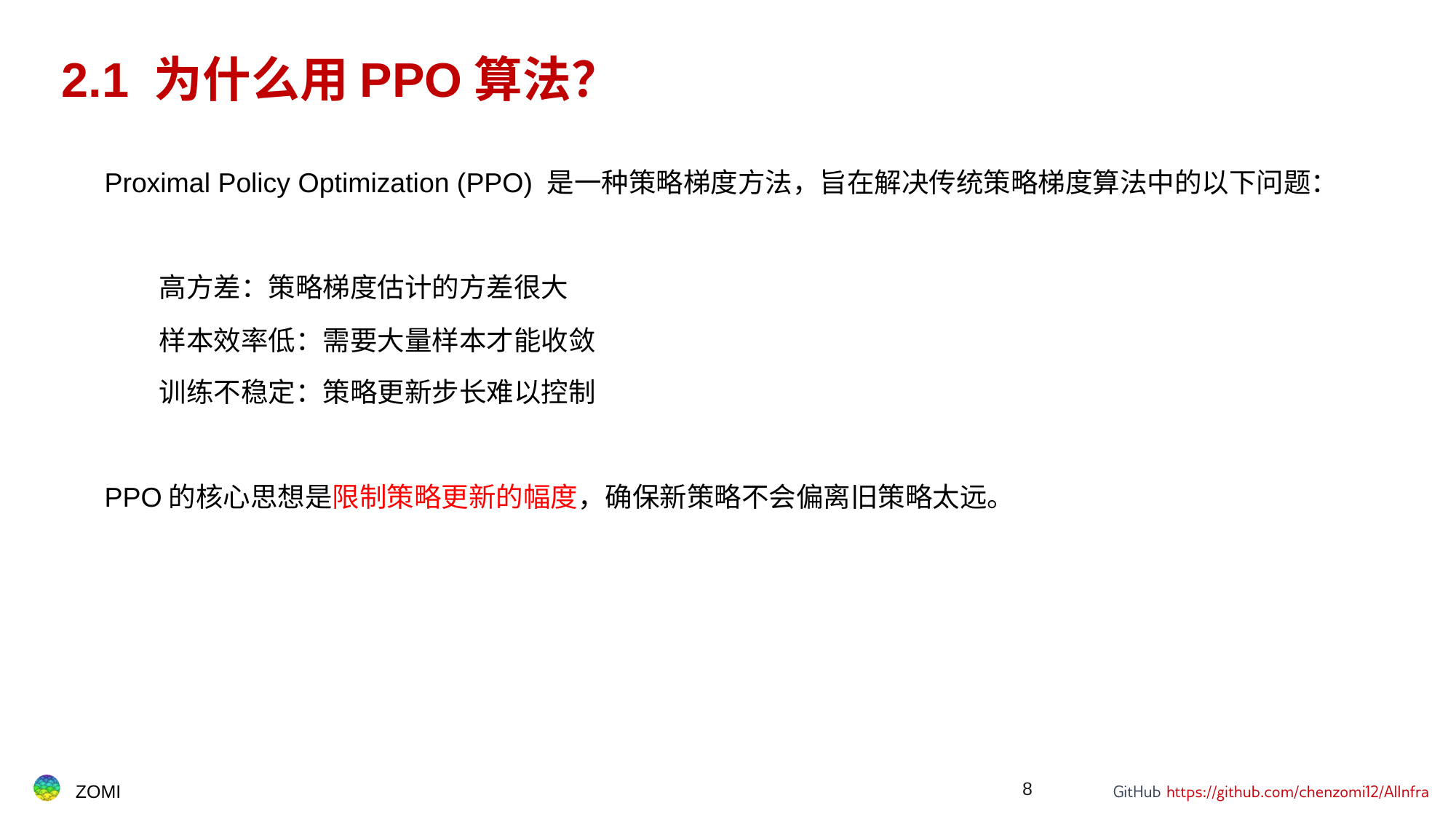

2.1 为什么用PPO算法？
Proximal Policy Optimization (PPO) 是一种策略梯度方法，旨在解决传统策略梯度算法中的以下问题：

高方差：策略梯度估计的方差很大
样本效率低：需要大量样本才能收敛
训练不稳定：策略更新步长难以控制

PPO的核心思想是限制策略更新的幅度，确保新策略不会偏离旧策略太远。